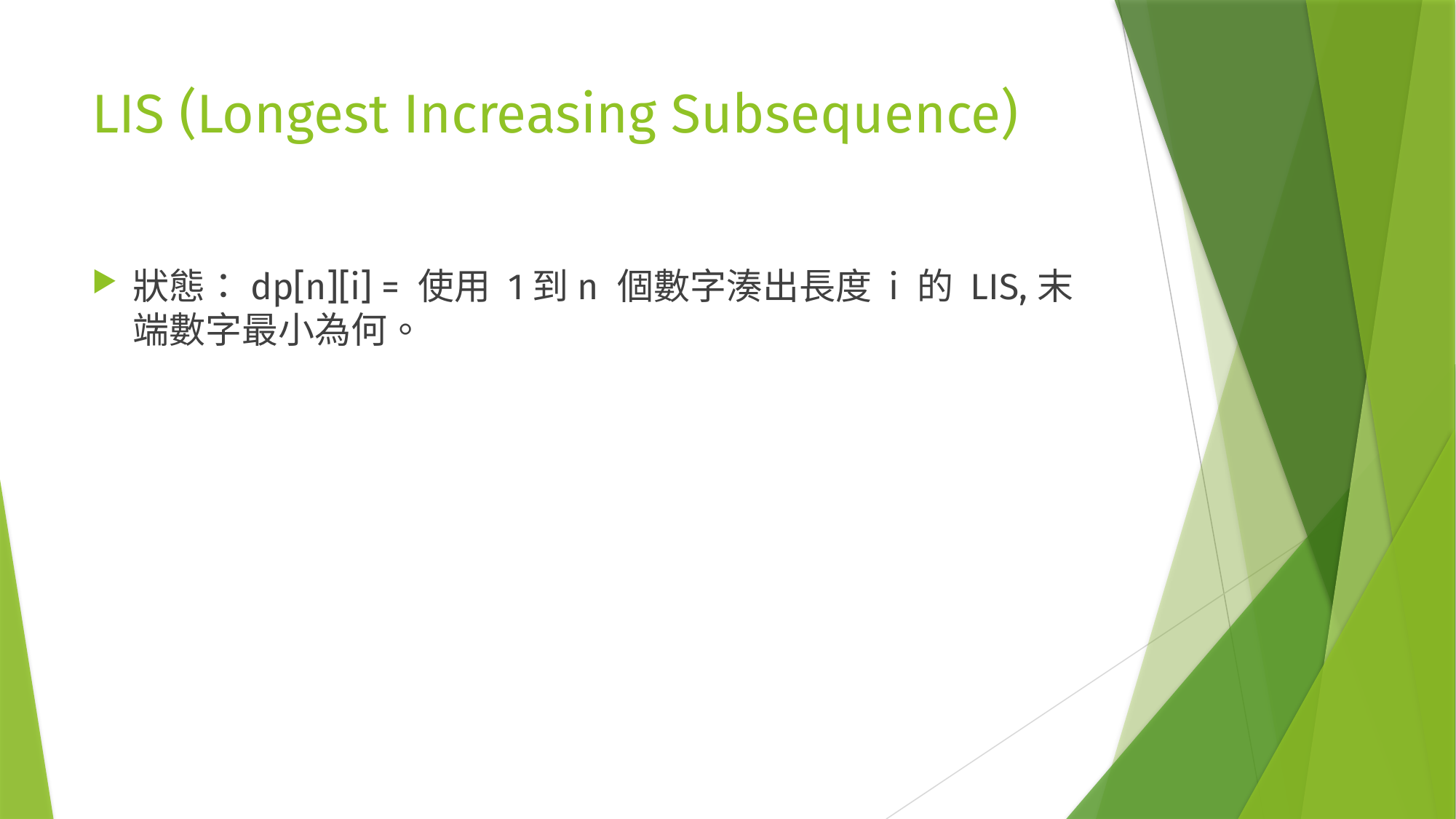

# LIS (Longest Increasing Subsequence)
狀態：dp[n][i] = 使用 1到n 個數字湊出長度 i 的 LIS,末端數字最小為何。